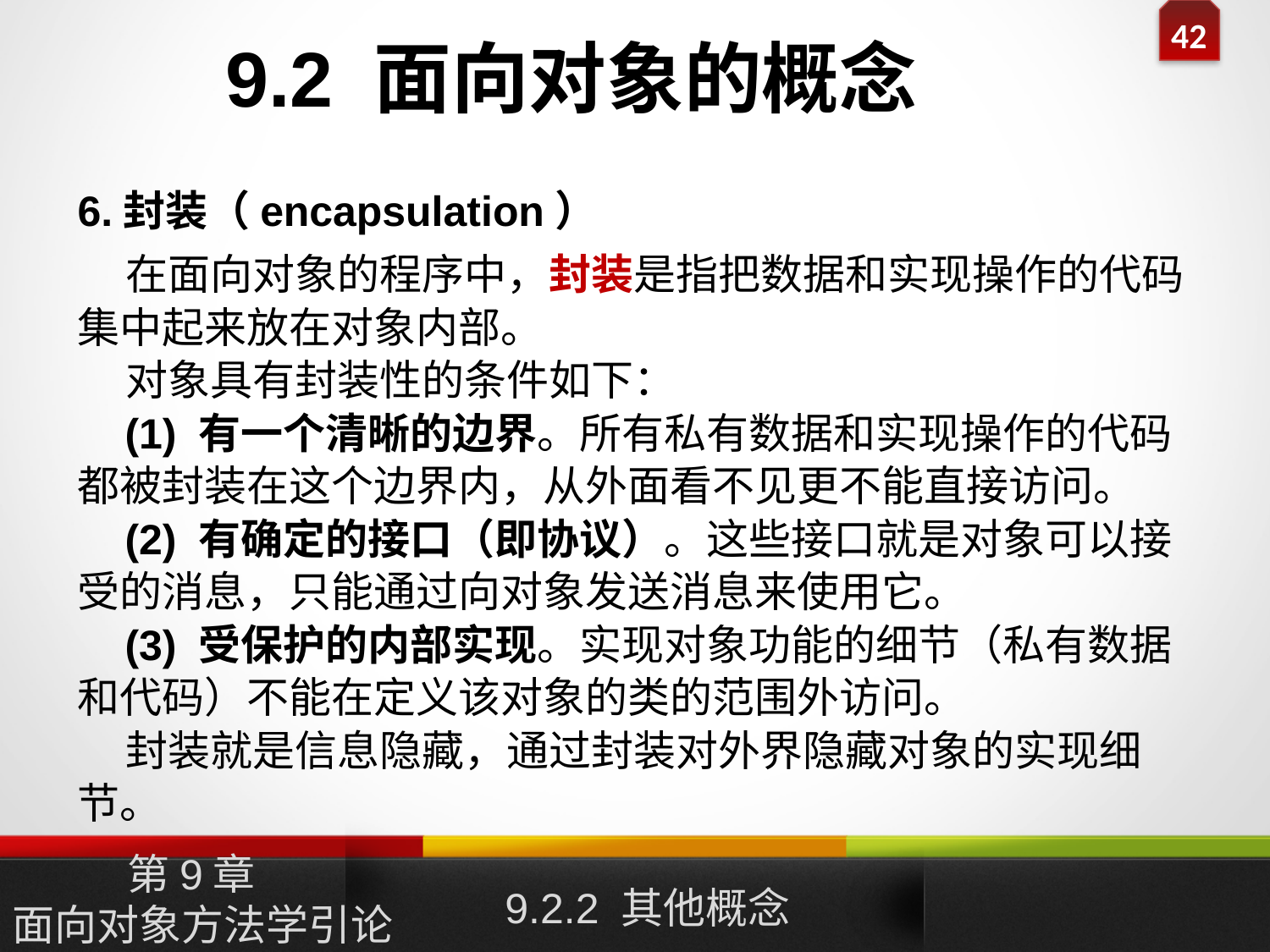

9.2 面向对象的概念
6.封装（encapsulation）
    在面向对象的程序中，封装是指把数据和实现操作的代码集中起来放在对象内部。
    对象具有封装性的条件如下：
    (1) 有一个清晰的边界。所有私有数据和实现操作的代码都被封装在这个边界内，从外面看不见更不能直接访问。
    (2) 有确定的接口（即协议）。这些接口就是对象可以接受的消息，只能通过向对象发送消息来使用它。
    (3) 受保护的内部实现。实现对象功能的细节（私有数据和代码）不能在定义该对象的类的范围外访问。
    封装就是信息隐藏，通过封装对外界隐藏对象的实现细节。
9.2.2 其他概念